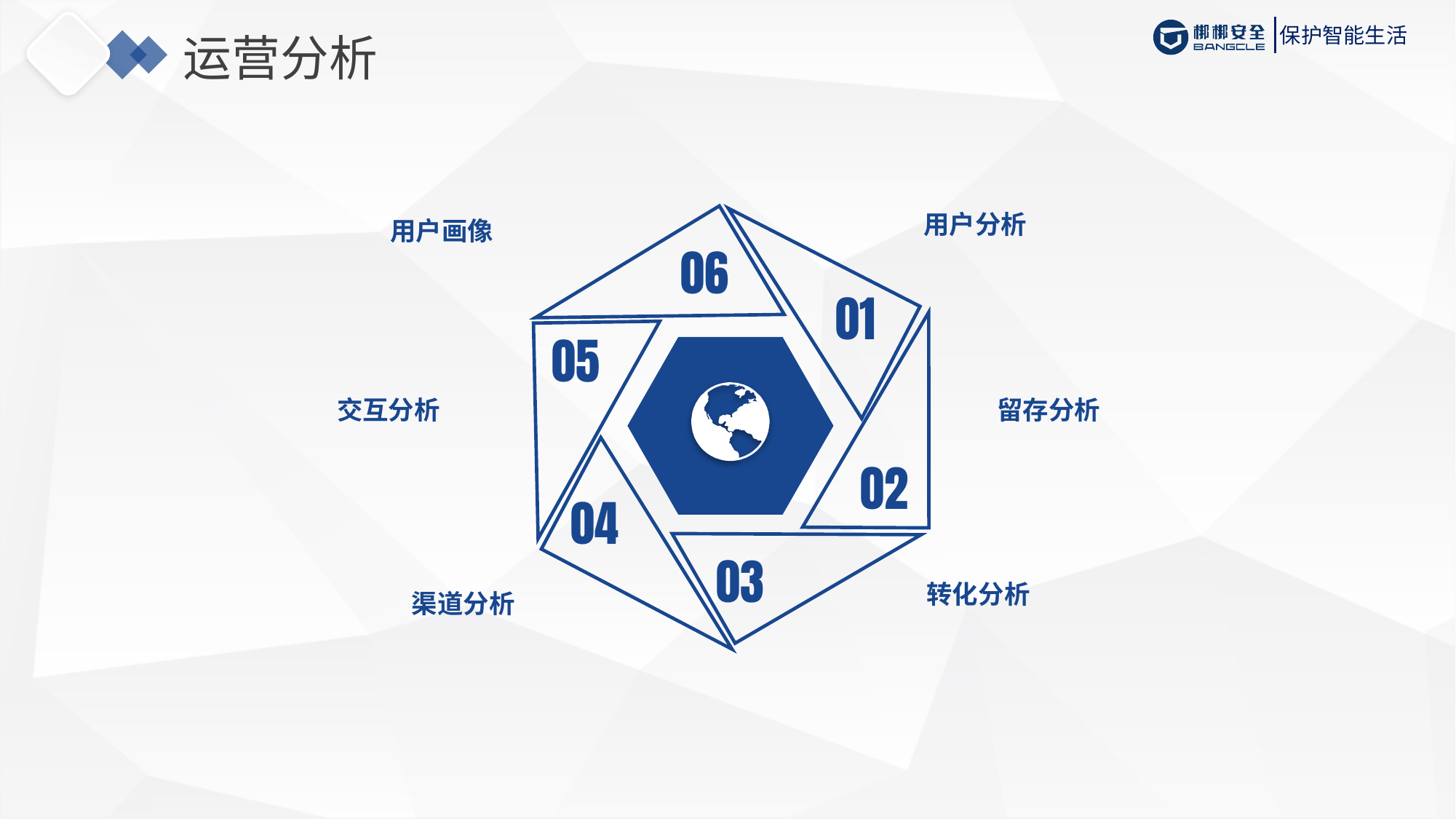

# 运营分析

用户分析
用户画像

06
01
05

交互分析
留存分析
02
04

03
转化分析
渠道分析